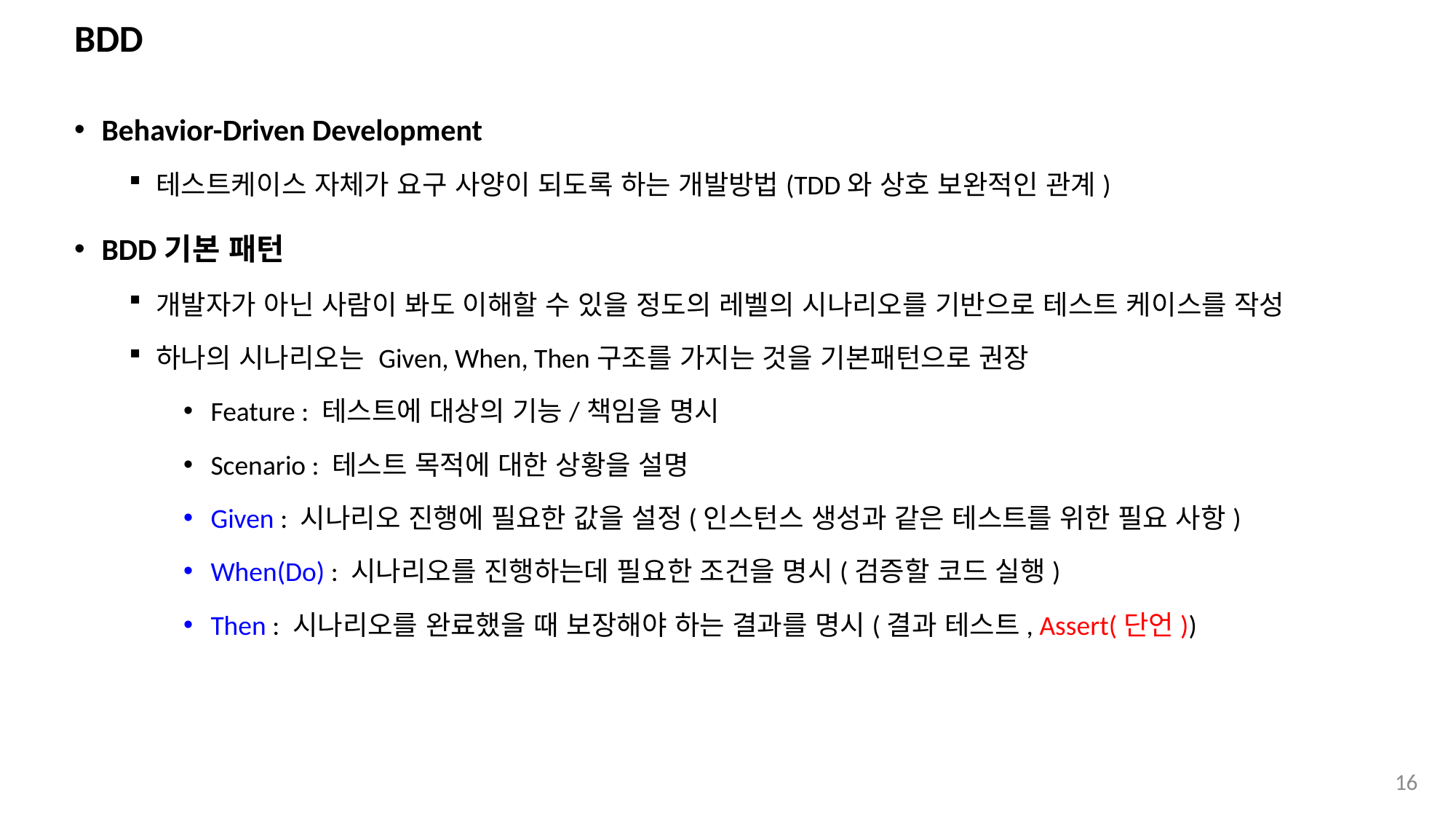

# BDD
Behavior-Driven Development
테스트케이스 자체가 요구 사양이 되도록 하는 개발방법(TDD와 상호 보완적인 관계)
BDD기본 패턴
개발자가 아닌 사람이 봐도 이해할 수 있을 정도의 레벨의 시나리오를 기반으로 테스트 케이스를 작성
하나의 시나리오는 Given, When, Then구조를 가지는 것을 기본패턴으로 권장
Feature : 테스트에 대상의 기능/책임을 명시
Scenario : 테스트 목적에 대한 상황을 설명
Given : 시나리오 진행에 필요한 값을 설정(인스턴스 생성과 같은 테스트를 위한 필요 사항)
When(Do) : 시나리오를 진행하는데 필요한 조건을 명시(검증할 코드 실행)
Then : 시나리오를 완료했을 때 보장해야 하는 결과를 명시(결과 테스트, Assert(단언))

16